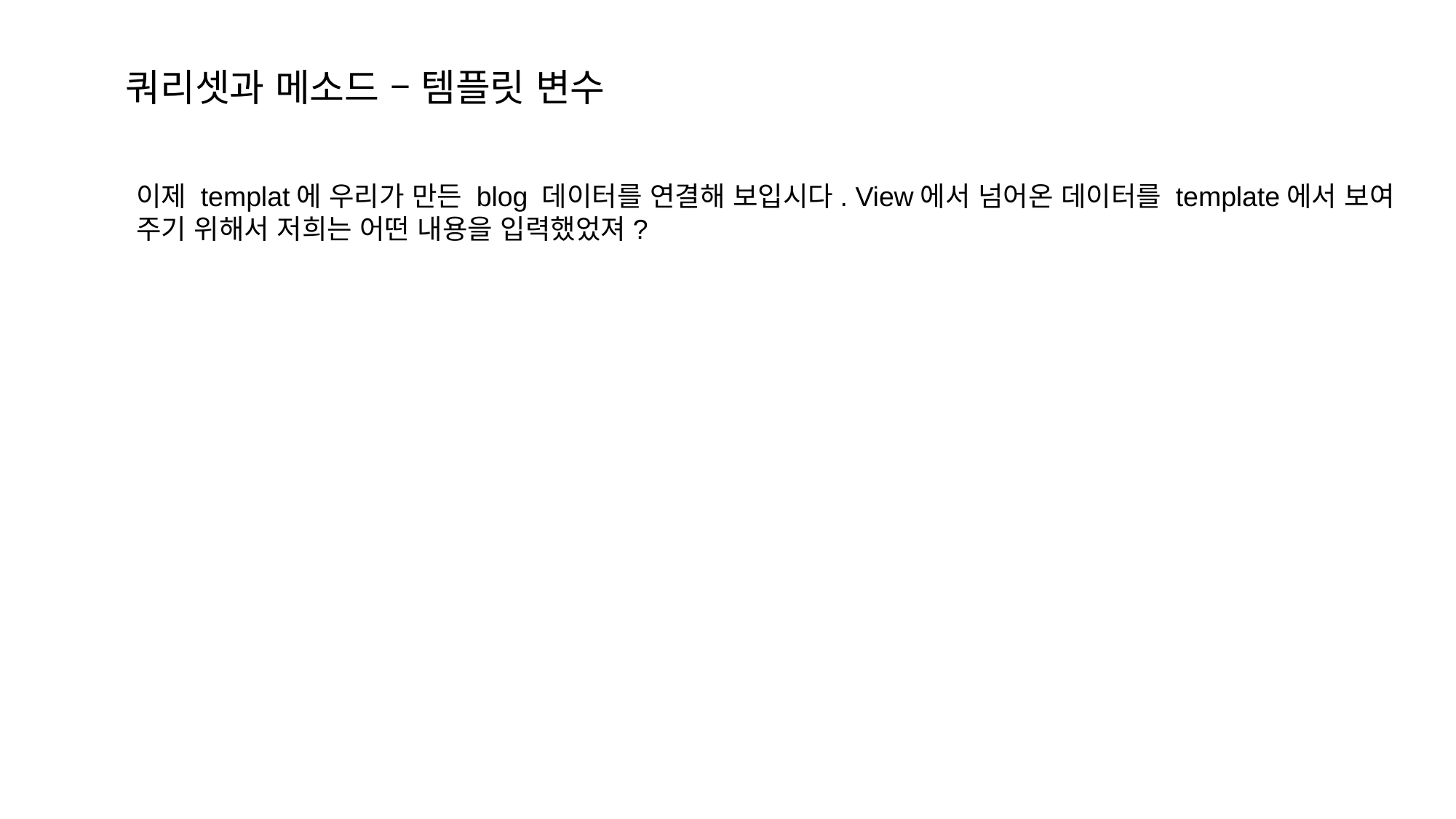

쿼리셋과 메소드 – 템플릿 변수
이제 templat에 우리가 만든 blog 데이터를 연결해 보입시다. View에서 넘어온 데이터를 template에서 보여
주기 위해서 저희는 어떤 내용을 입력했었져?